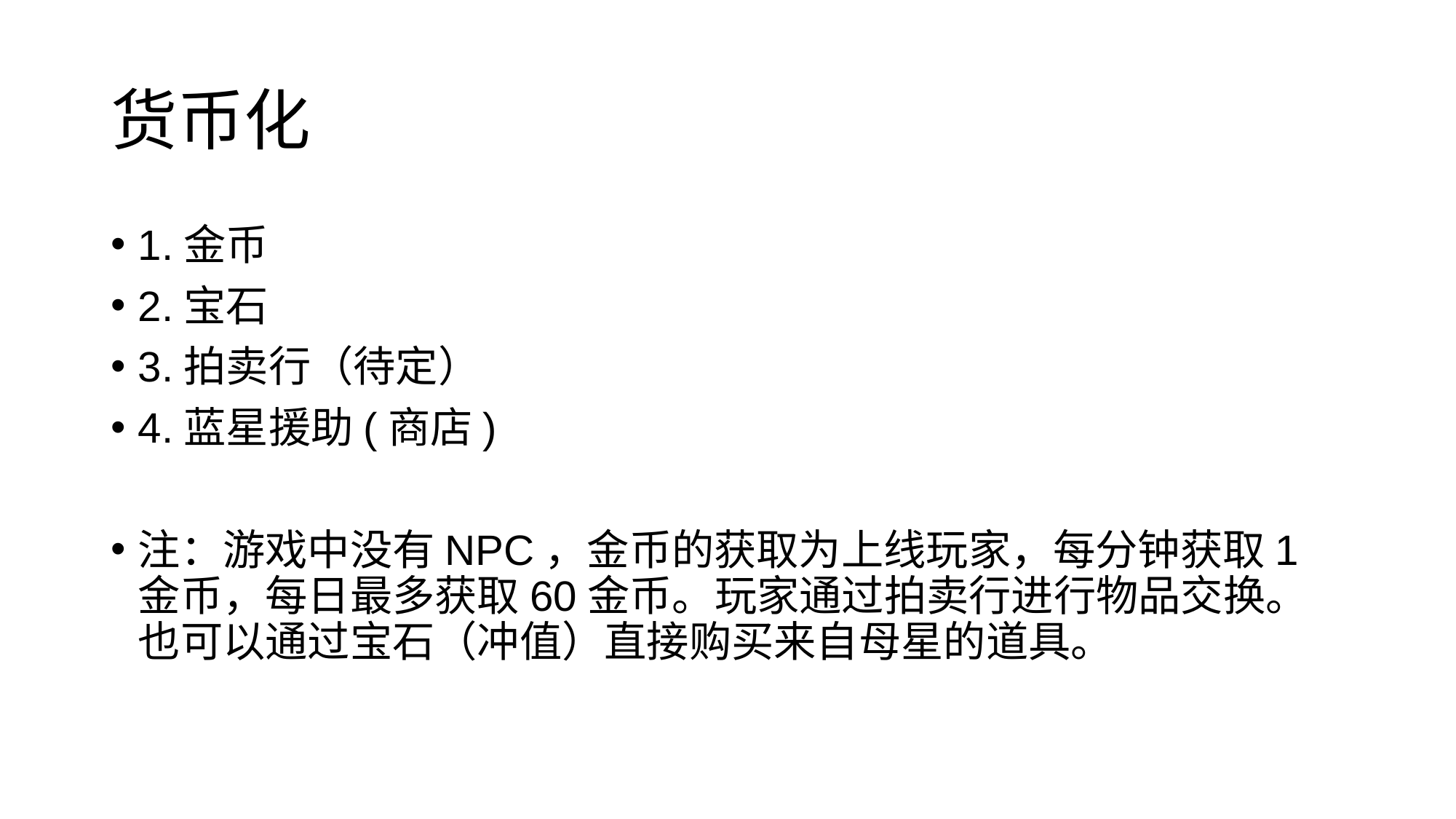

# 货币化
1.金币
2.宝石
3.拍卖行（待定）
4.蓝星援助(商店)

注：游戏中没有NPC，金币的获取为上线玩家，每分钟获取1金币，每日最多获取60金币。玩家通过拍卖行进行物品交换。也可以通过宝石（冲值）直接购买来自母星的道具。